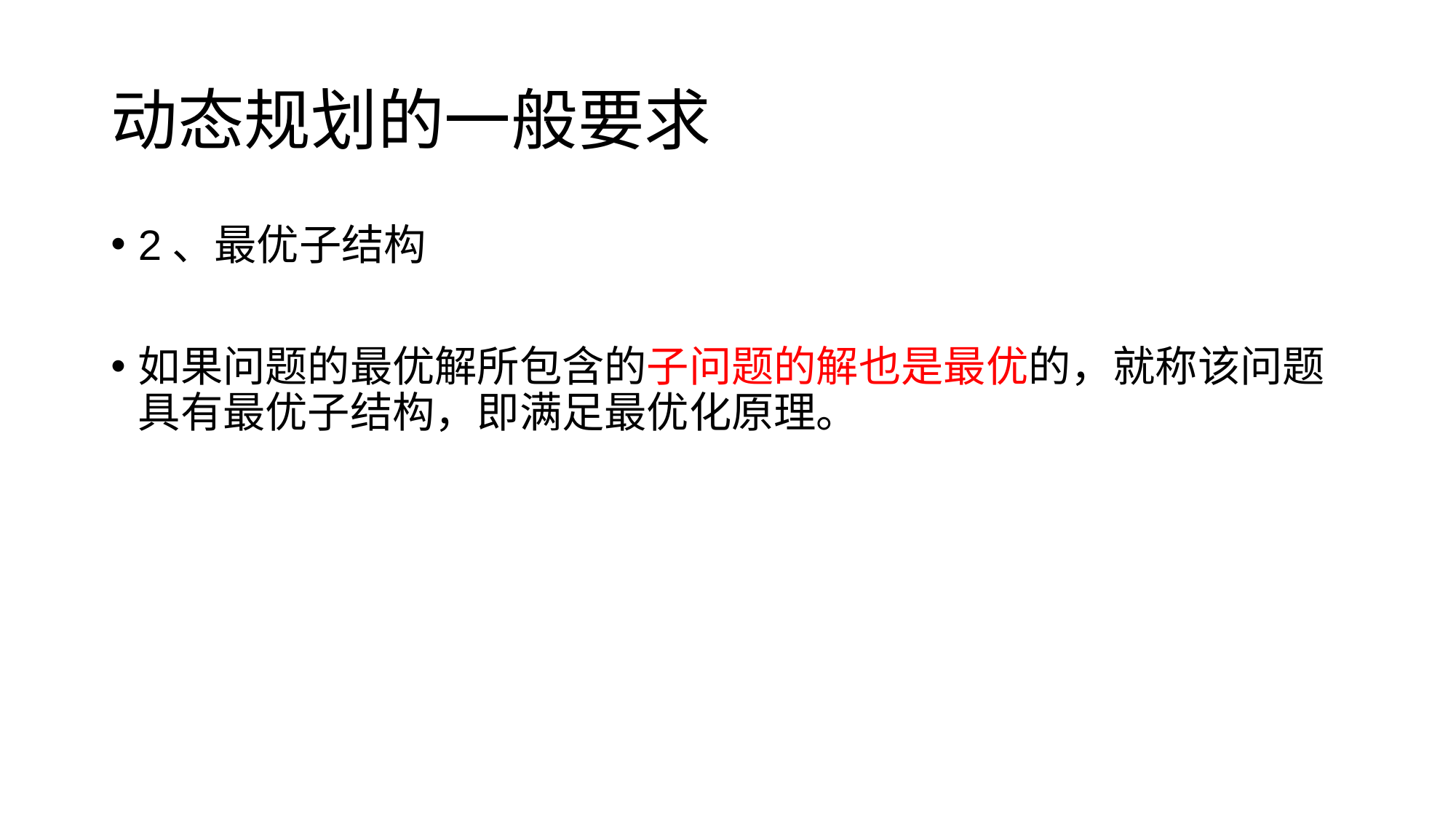

# 动态规划的一般要求
2、最优子结构

如果问题的最优解所包含的子问题的解也是最优的，就称该问题具有最优子结构，即满足最优化原理。